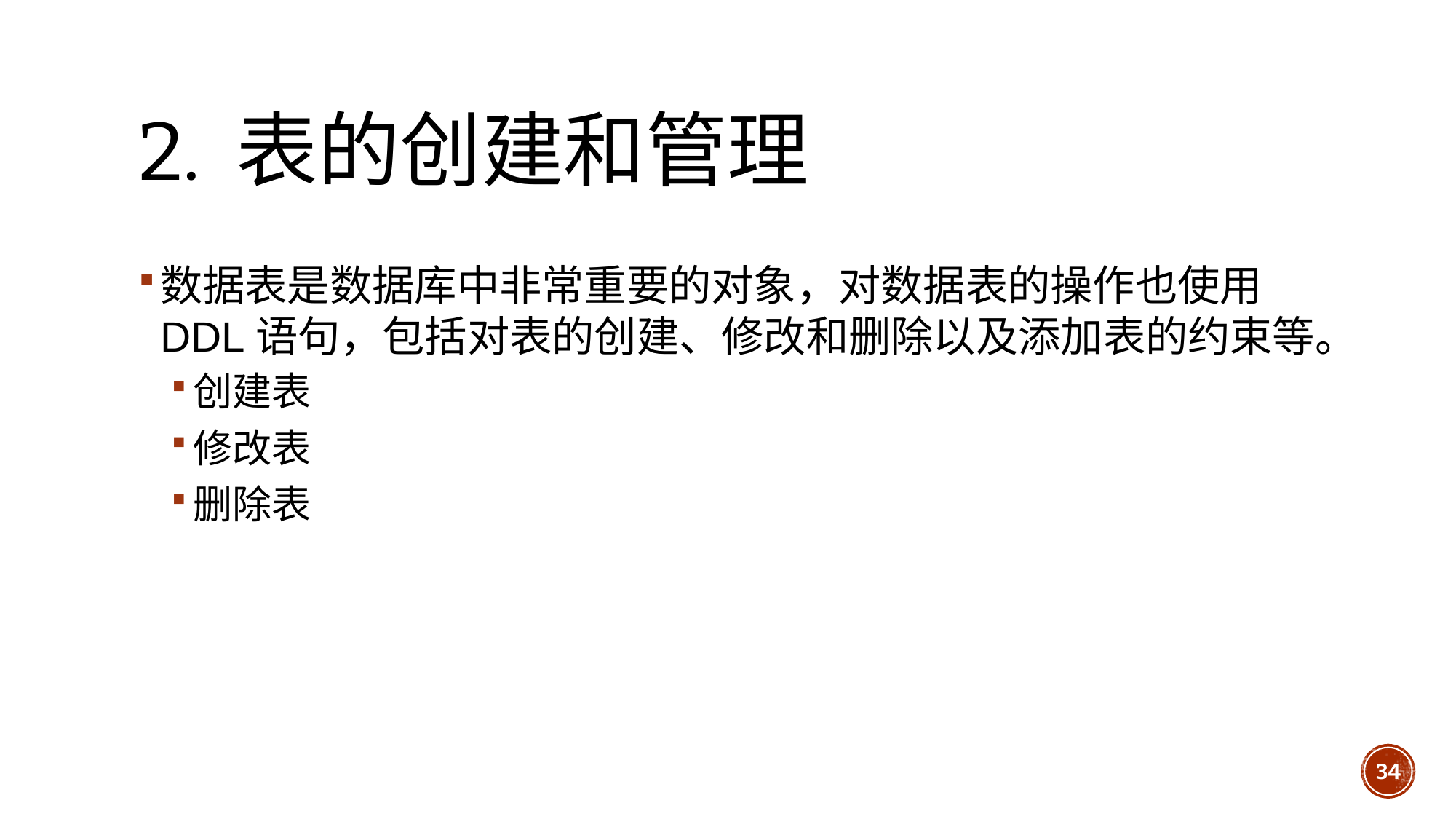

# 2. 表的创建和管理
数据表是数据库中非常重要的对象，对数据表的操作也使用DDL语句，包括对表的创建、修改和删除以及添加表的约束等。
创建表
修改表
删除表
34